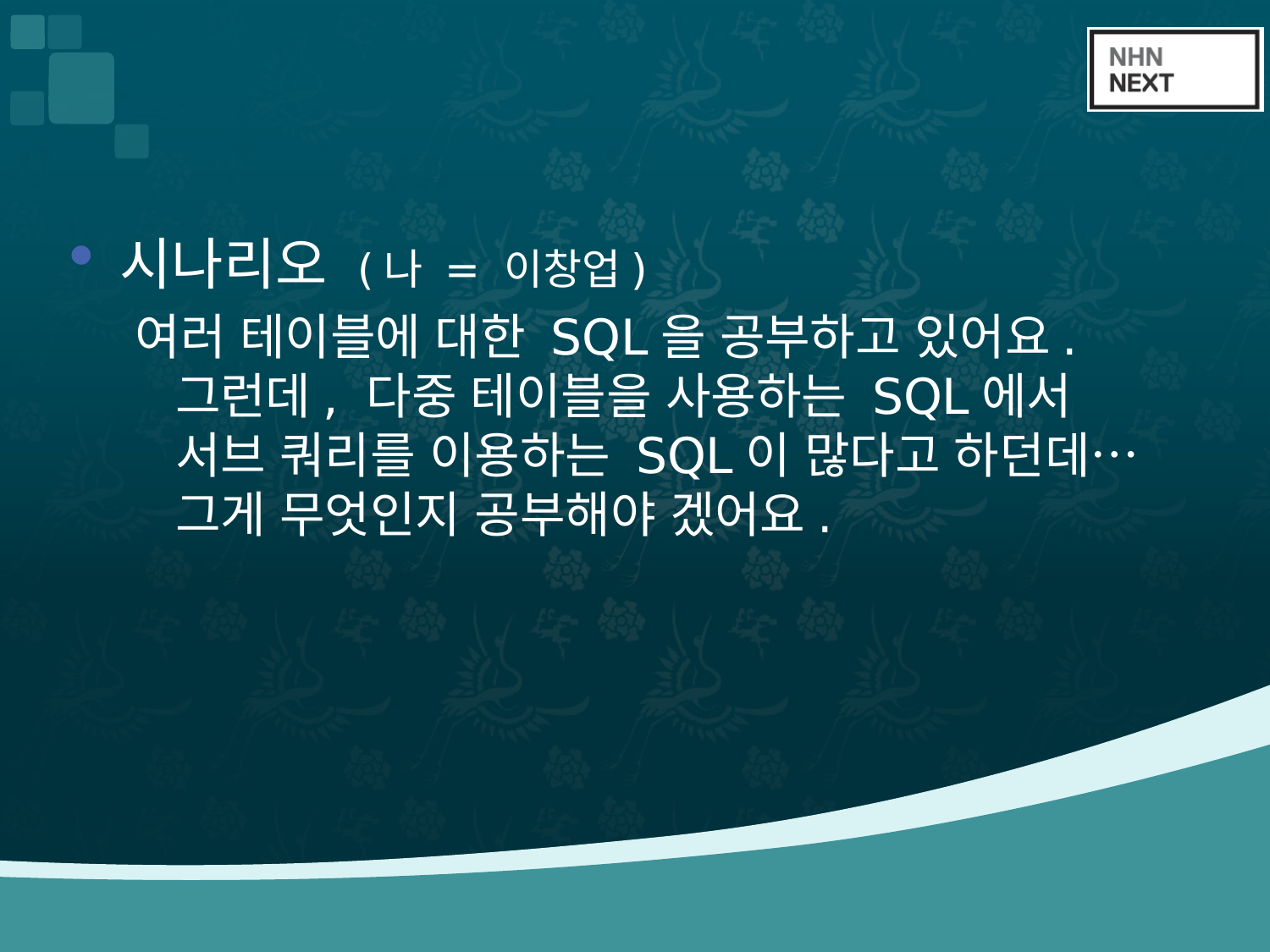

#
시나리오 (나 = 이창업)
여러 테이블에 대한 SQL을 공부하고 있어요. 그런데, 다중 테이블을 사용하는 SQL에서   서브 쿼리를 이용하는 SQL이 많다고 하던데… 그게 무엇인지 공부해야 겠어요.